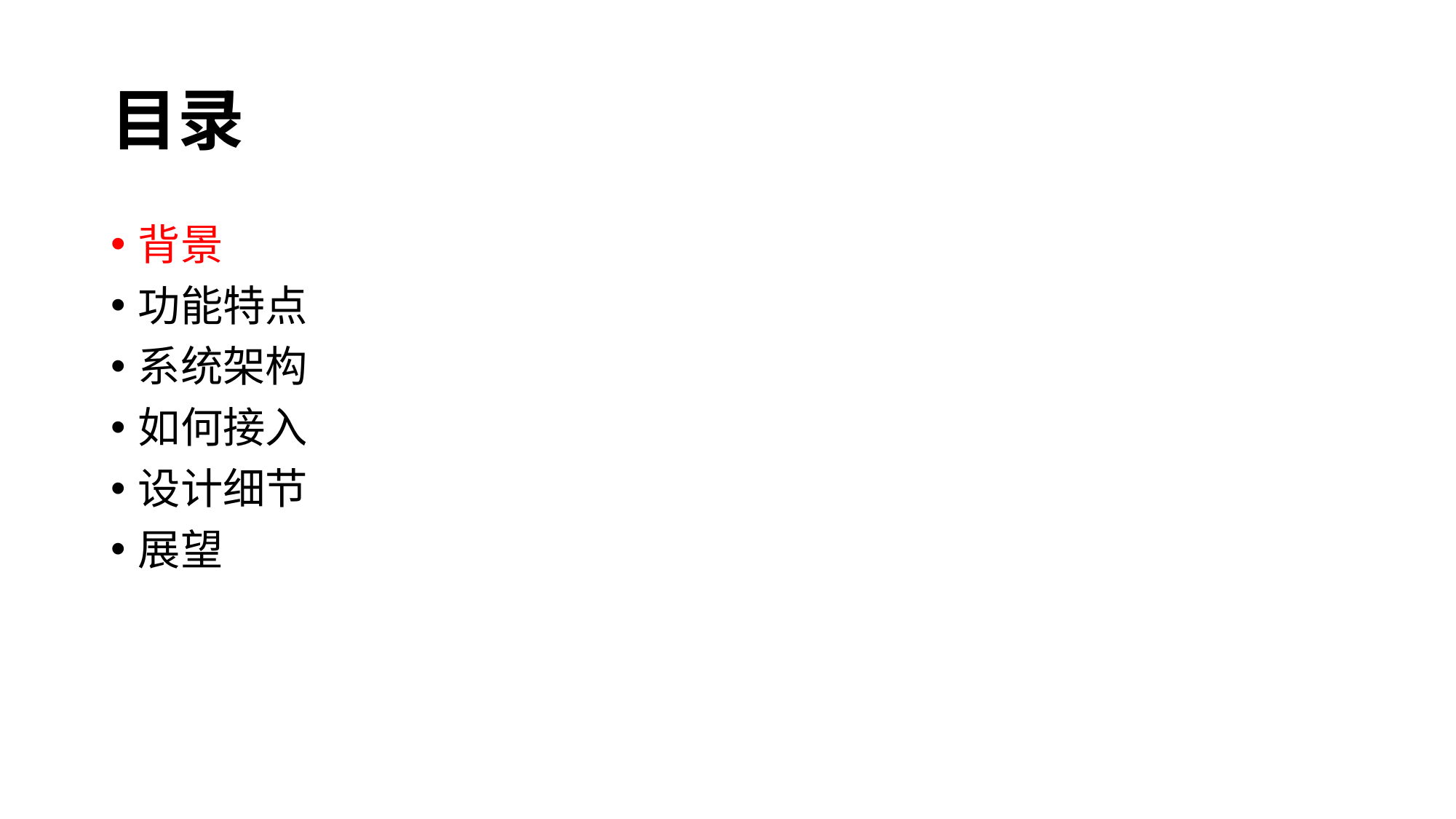

# 目录
背景
功能特点
系统架构
如何接入
设计细节
展望